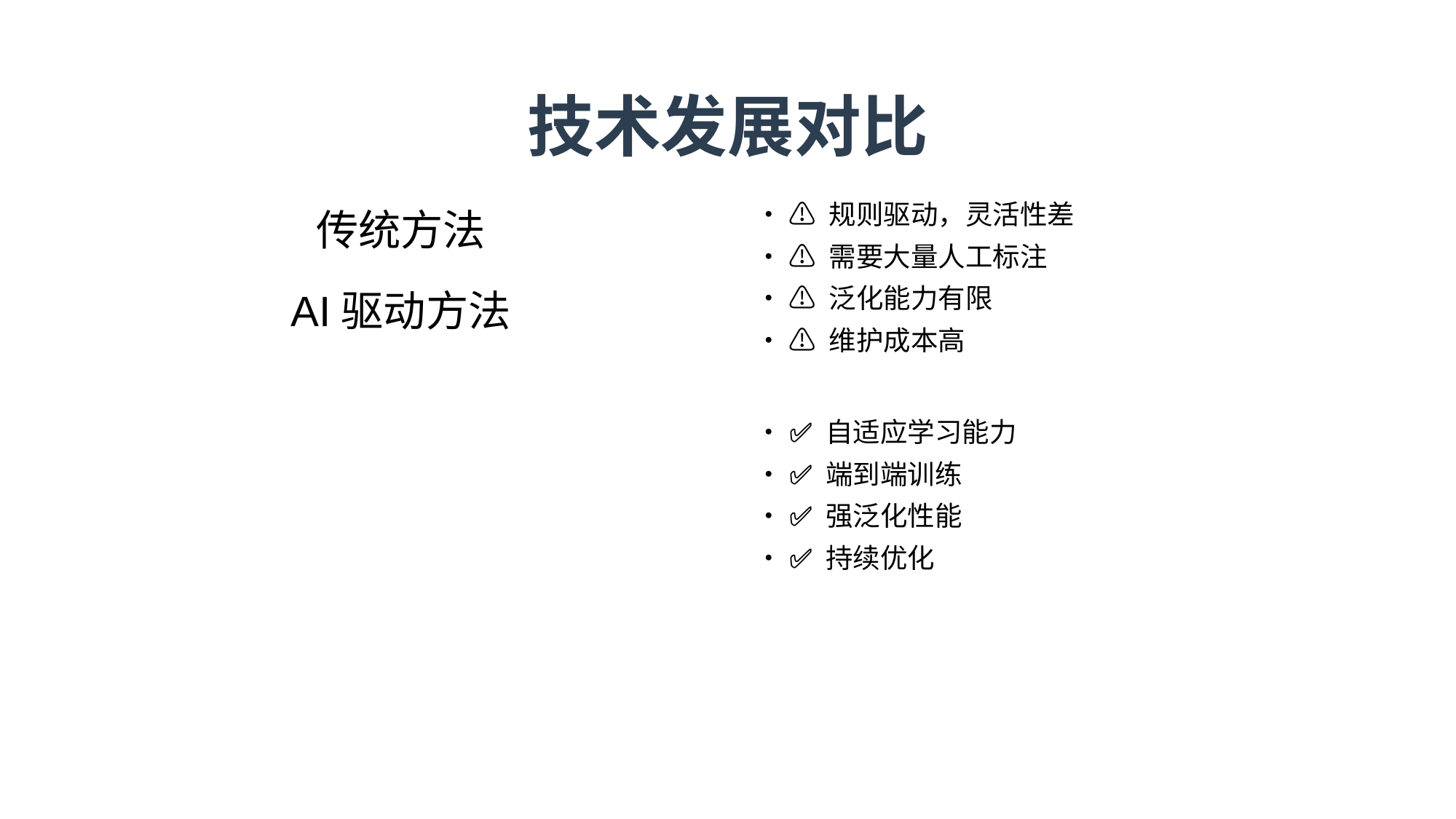

技术发展对比
传统方法
• ⚠️ 规则驱动，灵活性差
• ⚠️ 需要大量人工标注
• ⚠️ 泛化能力有限
• ⚠️ 维护成本高
AI驱动方法
• ✅ 自适应学习能力
• ✅ 端到端训练
• ✅ 强泛化性能
• ✅ 持续优化